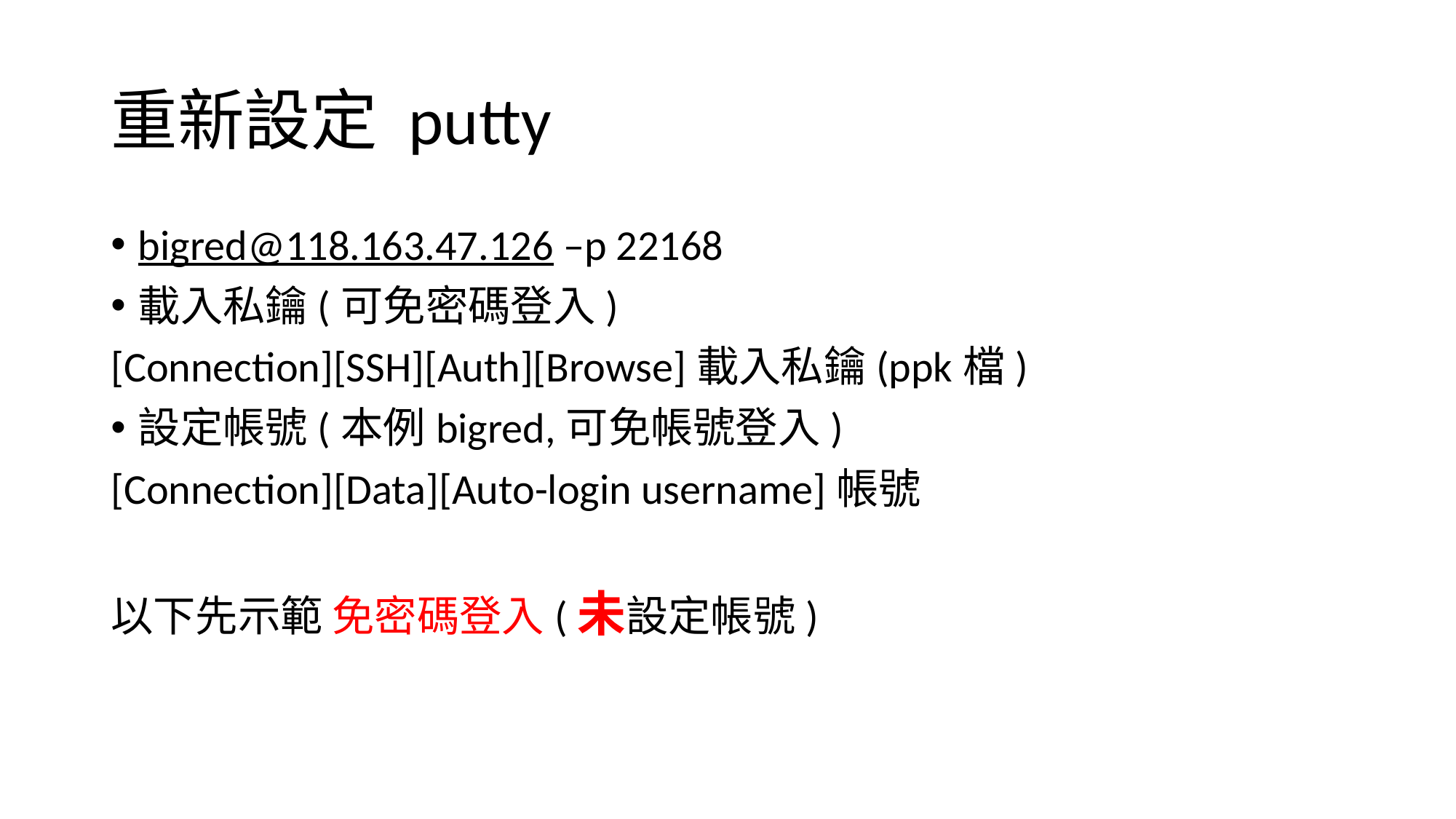

# 重新設定 putty
bigred@118.163.47.126 –p 22168
載入私鑰(可免密碼登入)
[Connection][SSH][Auth][Browse]載入私鑰(ppk檔)
設定帳號(本例bigred,可免帳號登入)
[Connection][Data][Auto-login username]帳號

以下先示範 免密碼登入(未設定帳號)